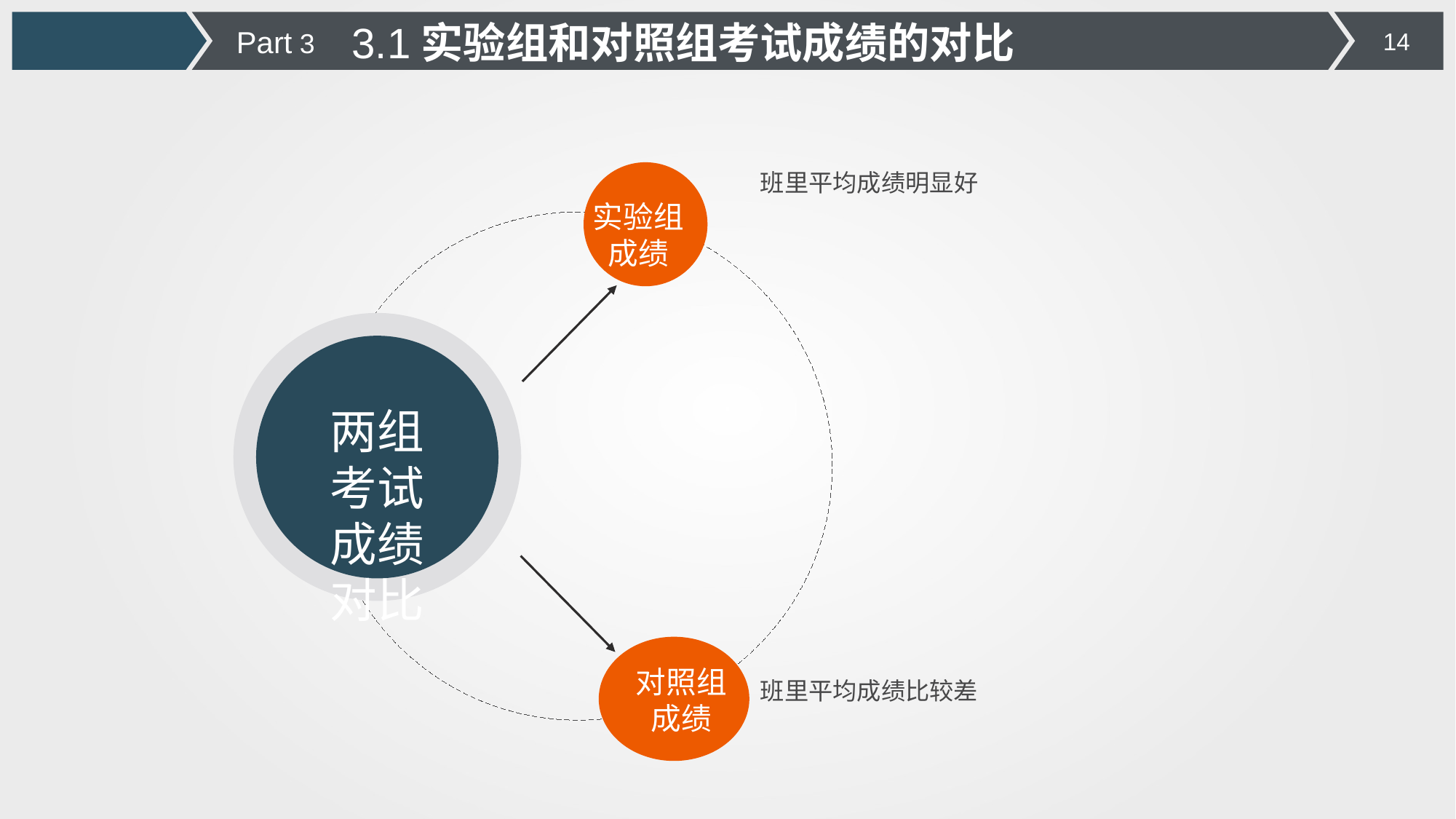

3.1实验组和对照组考试成绩的对比
Part 3

实验组成绩
班里平均成绩明显好

两组考试成绩对比

对照组成绩
班里平均成绩比较差